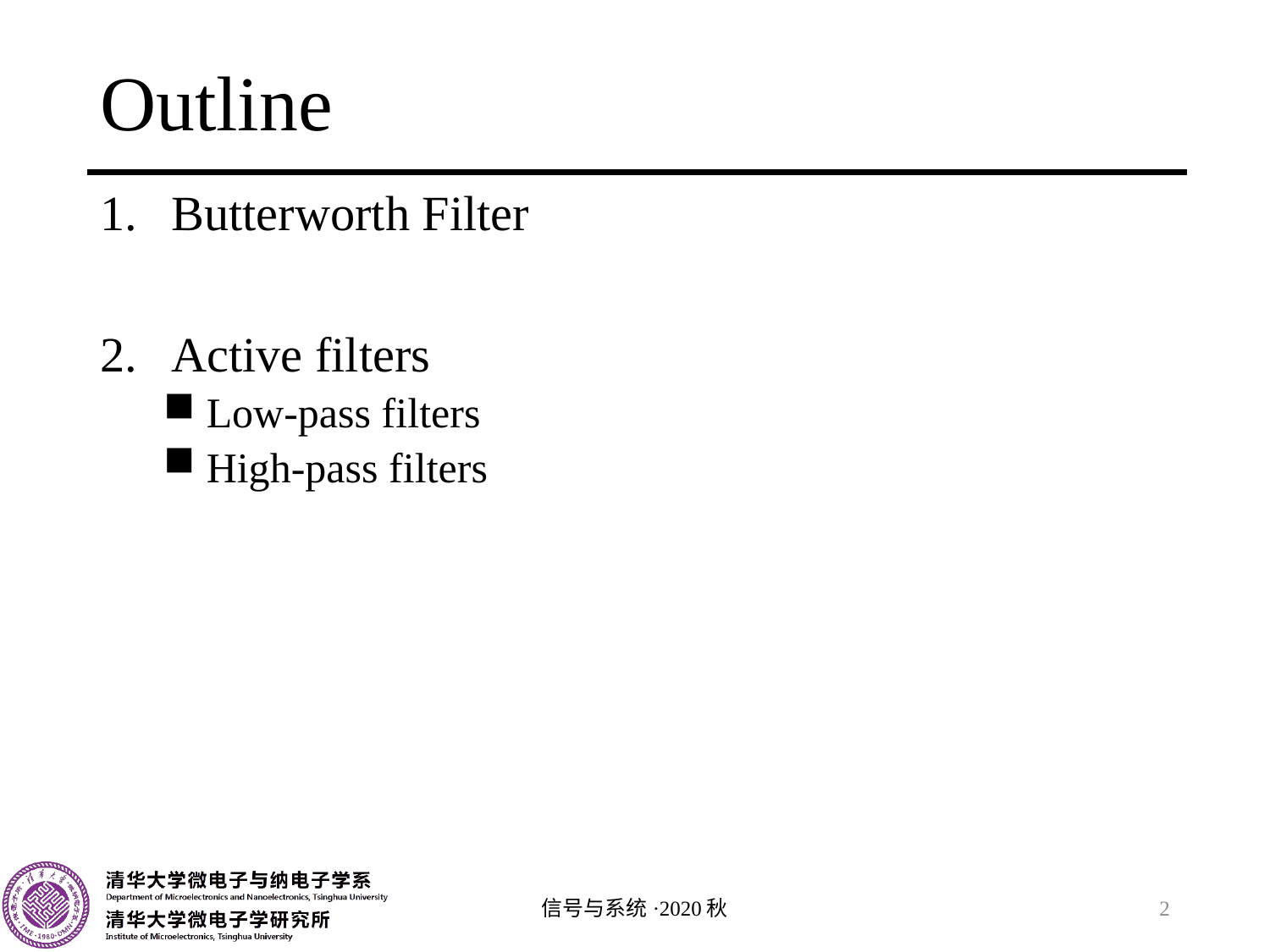

# Outline
Butterworth Filter

Active filters
 Low-pass filters
 High-pass filters

信号与系统·2020秋
2